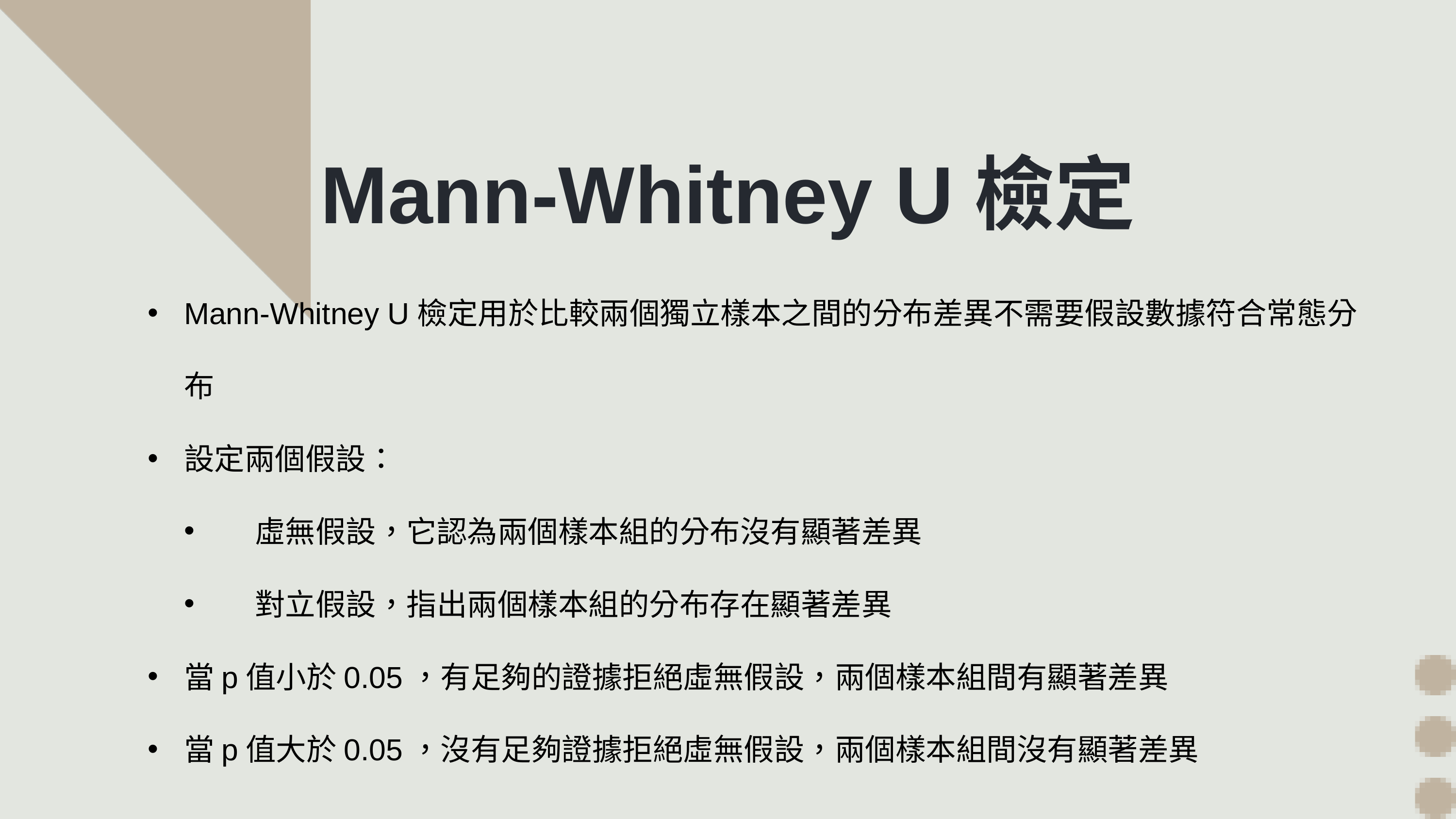

Mann-Whitney U檢定
Mann-Whitney U檢定用於比較兩個獨立樣本之間的分布差異不需要假設數據符合常態分布
設定兩個假設：
    虛無假設，它認為兩個樣本組的分布沒有顯著差異
    對立假設，指出兩個樣本組的分布存在顯著差異
當p值小於0.05，有足夠的證據拒絕虛無假設，兩個樣本組間有顯著差異
當p值大於0.05，沒有足夠證據拒絕虛無假設，兩個樣本組間沒有顯著差異